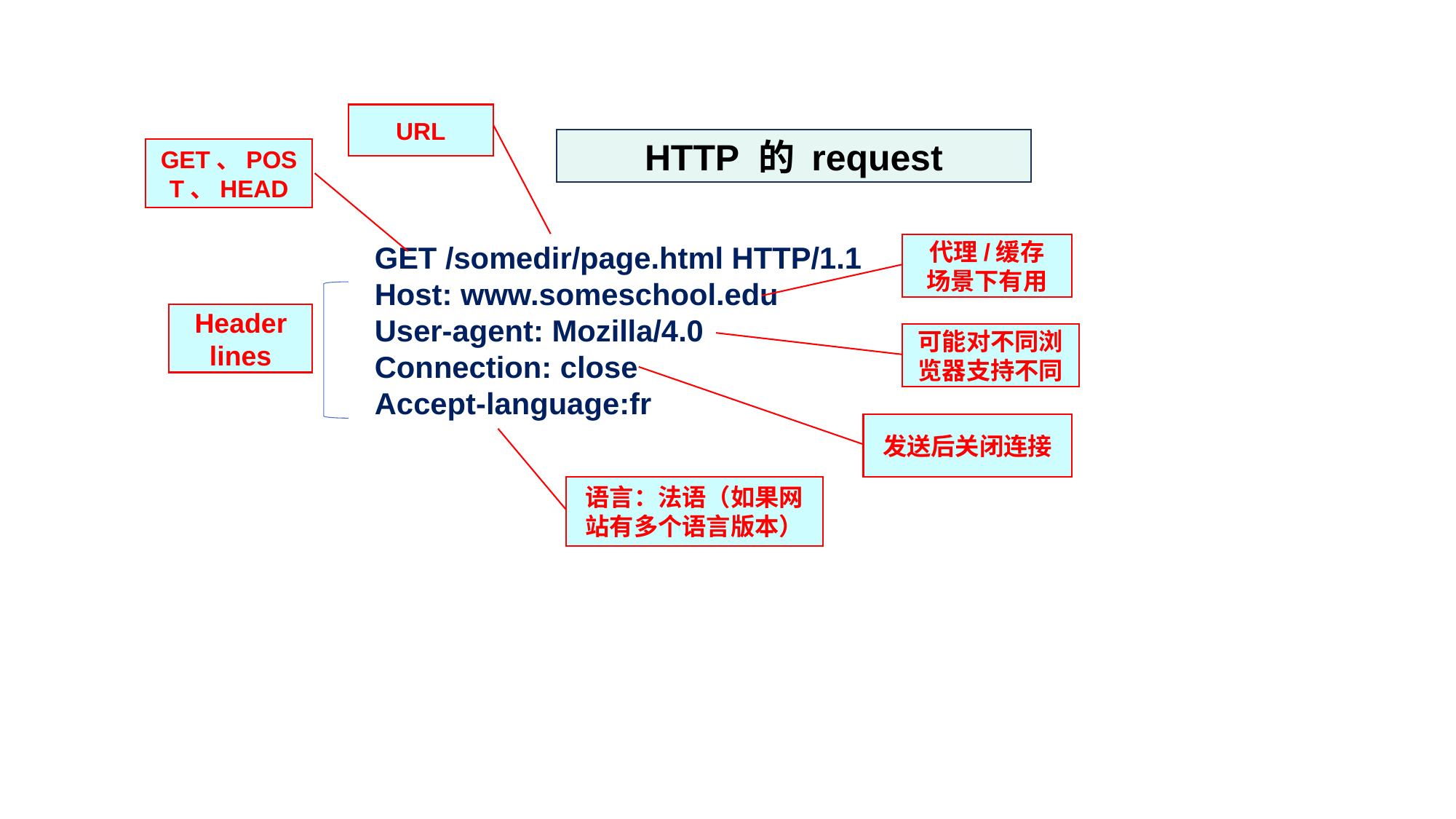

URL
HTTP 的 request
GET、POST、HEAD
GET /somedir/page.html HTTP/1.1
Host: www.someschool.edu
User-agent: Mozilla/4.0
Connection: close
Accept-language:fr
代理/缓存
场景下有用

Header
lines
可能对不同浏览器支持不同
发送后关闭连接
语言：法语（如果网站有多个语言版本）